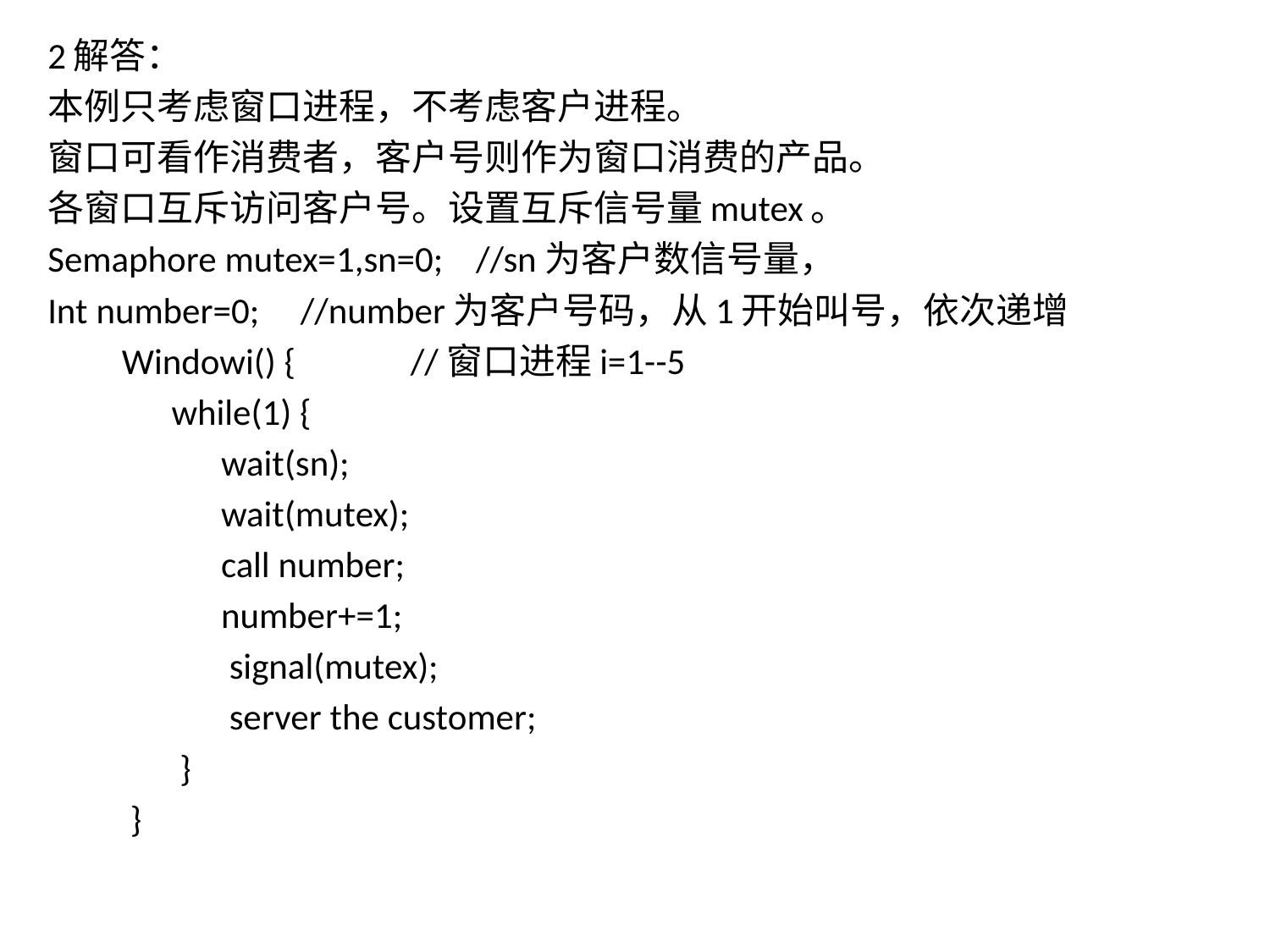

2解答：
本例只考虑窗口进程，不考虑客户进程。
窗口可看作消费者，客户号则作为窗口消费的产品。
各窗口互斥访问客户号。设置互斥信号量mutex。
Semaphore mutex=1,sn=0;    //sn为客户数信号量，
Int number=0;     //number为客户号码，从1开始叫号，依次递增
         Windowi() {              //窗口进程i=1--5
               while(1) {
                     wait(sn);
                     wait(mutex);
                     call number;
                     number+=1;
                      signal(mutex);
                      server the customer;
                }
          }